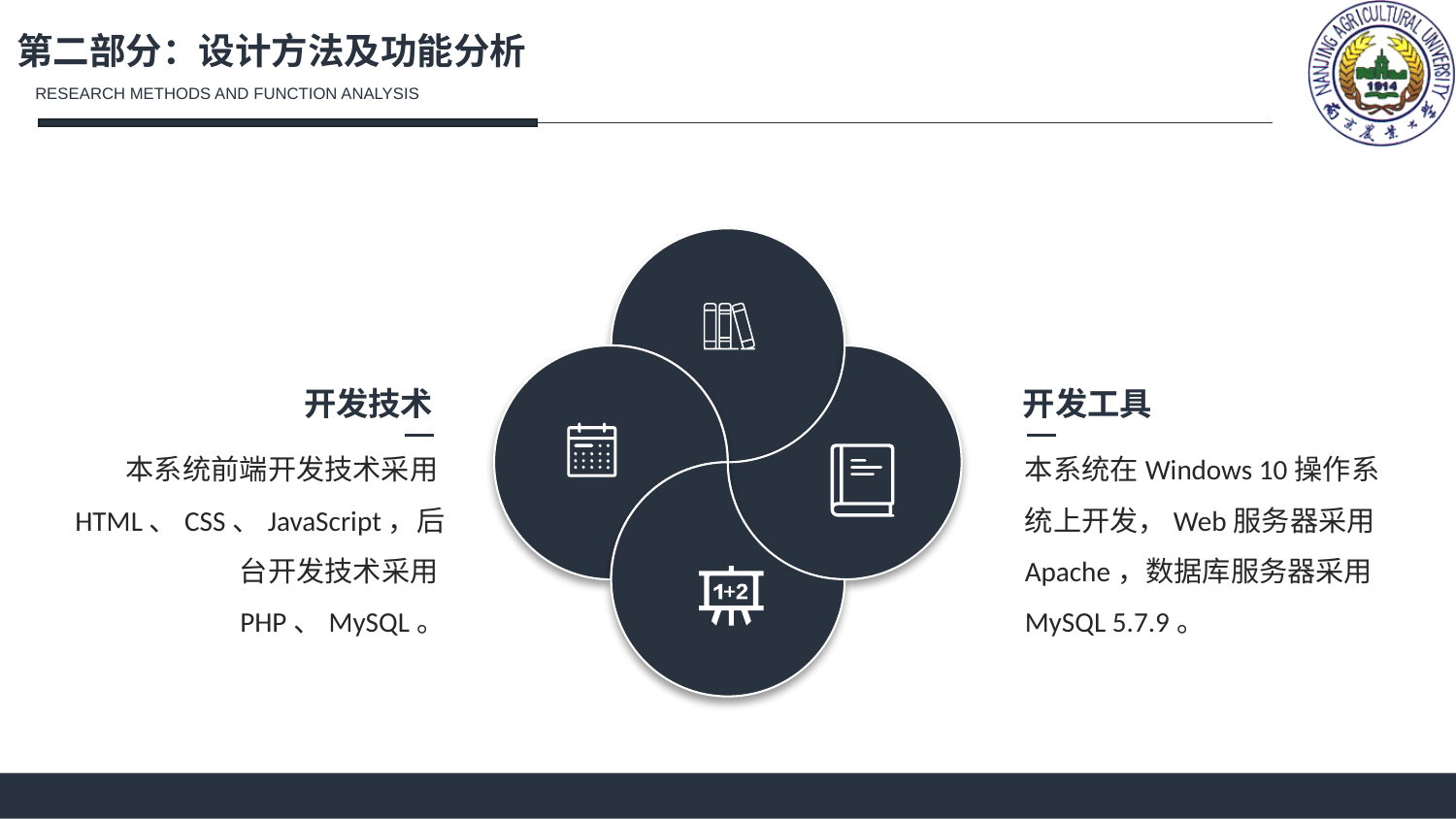

第二部分：设计方法及功能分析
RESEARCH METHODS AND FUNCTION ANALYSIS

开发技术
开发工具

本系统前端开发技术采用HTML、CSS、JavaScript，后台开发技术采用PHP、MySQL。
本系统在Windows 10操作系统上开发，Web服务器采用Apache，数据库服务器采用MySQL 5.7.9。